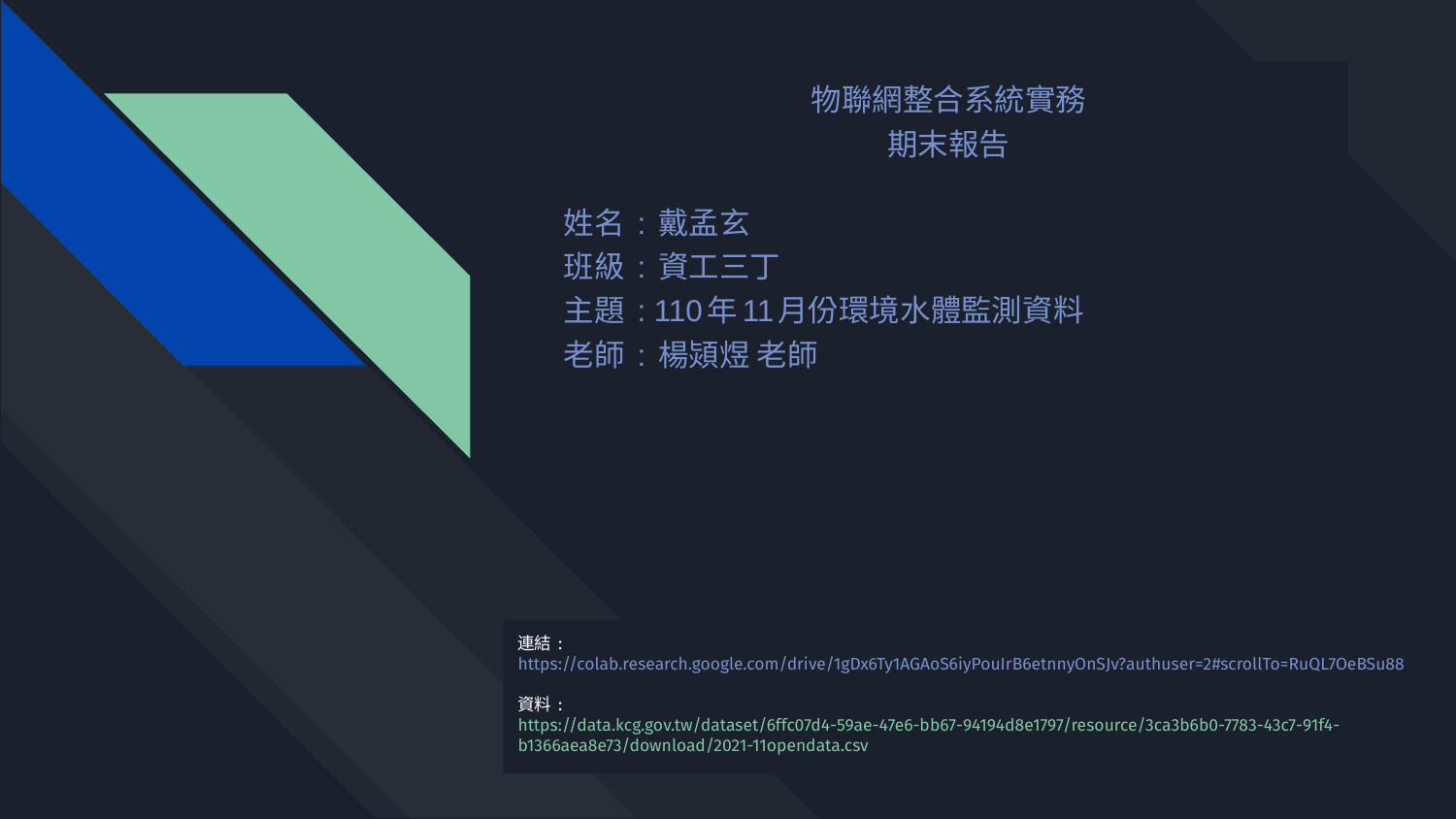

# 物聯網整合系統實務
期末報告

姓名 : 戴孟玄
班級 : 資工三丁
主題 : 110年11月份環境水體監測資料
老師 : 楊熲煜 老師
連結 :
https://colab.research.google.com/drive/1gDx6Ty1AGAoS6iyPouIrB6etnnyOnSJv?authuser=2#scrollTo=RuQL7OeBSu88

資料 :
https://data.kcg.gov.tw/dataset/6ffc07d4-59ae-47e6-bb67-94194d8e1797/resource/3ca3b6b0-7783-43c7-91f4-b1366aea8e73/download/2021-11opendata.csv